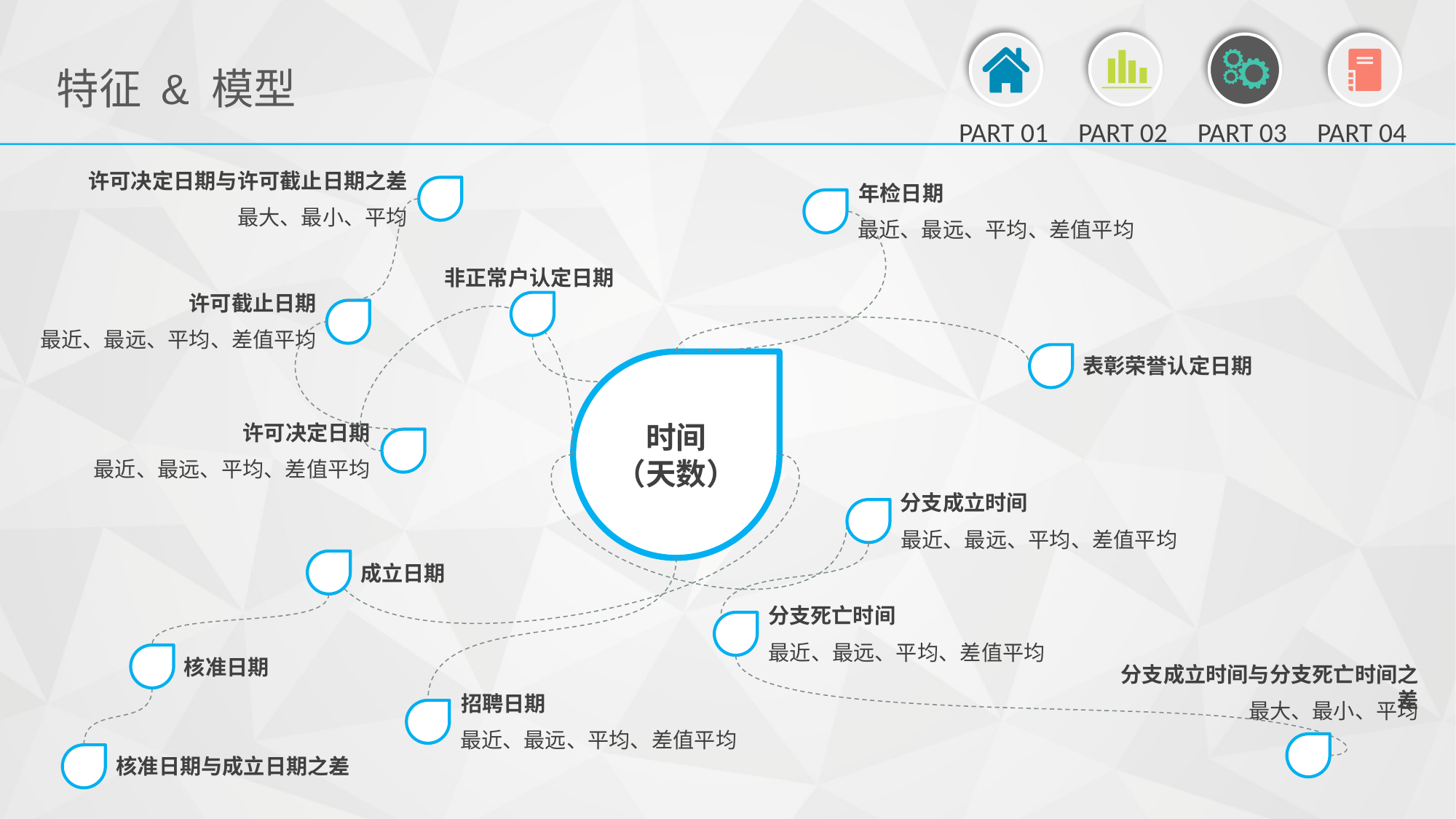

许可决定日期与许可截止日期之差
最大、最小、平均

许可截止日期
最近、最远、平均、差值平均

许可决定日期
最近、最远、平均、差值平均

年检日期
最近、最远、平均、差值平均

非正常户认定日期

表彰荣誉认定日期
时间
（天数）
分支成立时间
最近、最远、平均、差值平均

分支死亡时间
最近、最远、平均、差值平均

分支成立时间与分支死亡时间之差
最大、最小、平均

成立日期

核准日期

核准日期与成立日期之差
招聘日期
最近、最远、平均、差值平均